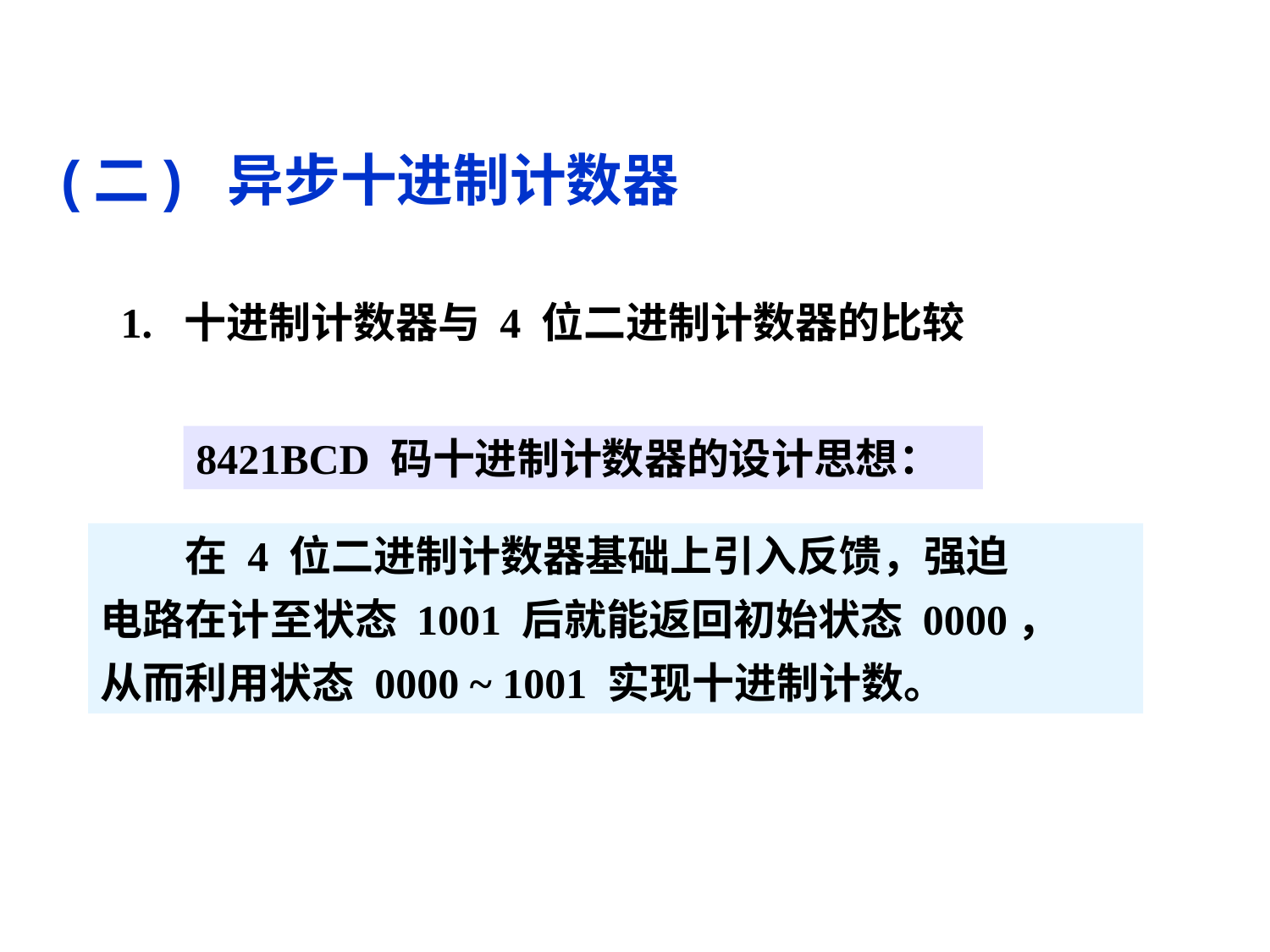

# (二)  异步十进制计数器

1.  十进制计数器与 4 位二进制计数器的比较
    异步十进制计数器与异步二进制计数器的计数规律有何不同？
    它们的构成方法有何不同？
8421BCD 码十进制计数器的设计思想：
　　在 4 位二进制计数器基础上引入反馈，强迫
电路在计至状态 1001 后就能返回初始状态 0000，
从而利用状态 0000 ~ 1001 实现十进制计数。